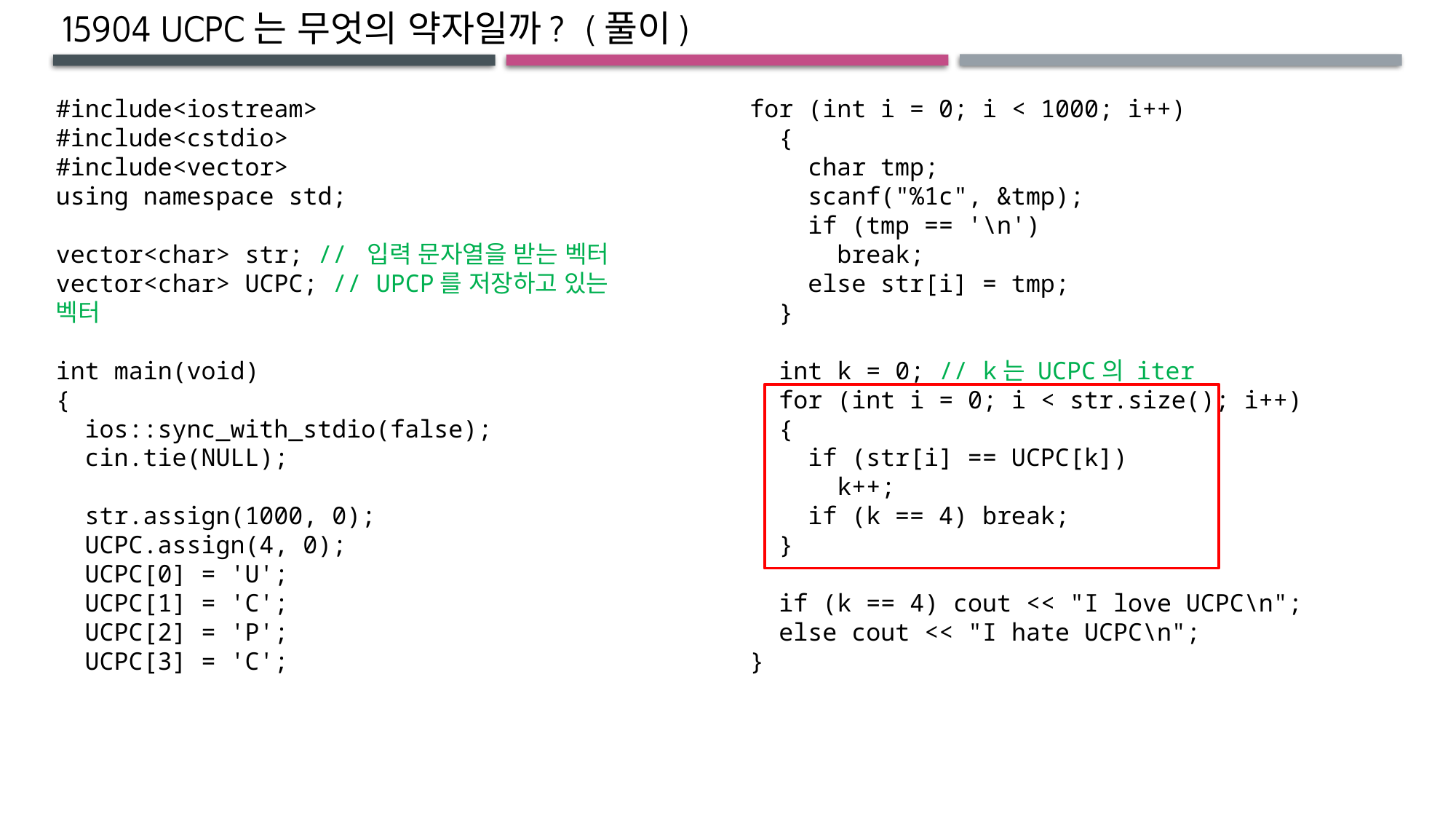

15904 UCPC는 무엇의 약자일까?  (풀이)

#include<iostream>
#include<cstdio>
#include<vector>
using namespace std;

vector<char> str; // 입력 문자열을 받는 벡터
vector<char> UCPC; // UPCP를 저장하고 있는 벡터

int main(void)
{
  ios::sync_with_stdio(false);
  cin.tie(NULL);

  str.assign(1000, 0);
  UCPC.assign(4, 0);
  UCPC[0] = 'U';
  UCPC[1] = 'C';
  UCPC[2] = 'P';
  UCPC[3] = 'C';
for (int i = 0; i < 1000; i++)
  {
    char tmp;
    scanf("%1c", &tmp);
    if (tmp == '\n')
      break;
    else str[i] = tmp;
  }

  int k = 0; // k는 UCPC의 iter
  for (int i = 0; i < str.size(); i++)
  {
    if (str[i] == UCPC[k])
      k++;
    if (k == 4) break;
  }

  if (k == 4) cout << "I love UCPC\n";
  else cout << "I hate UCPC\n";
}